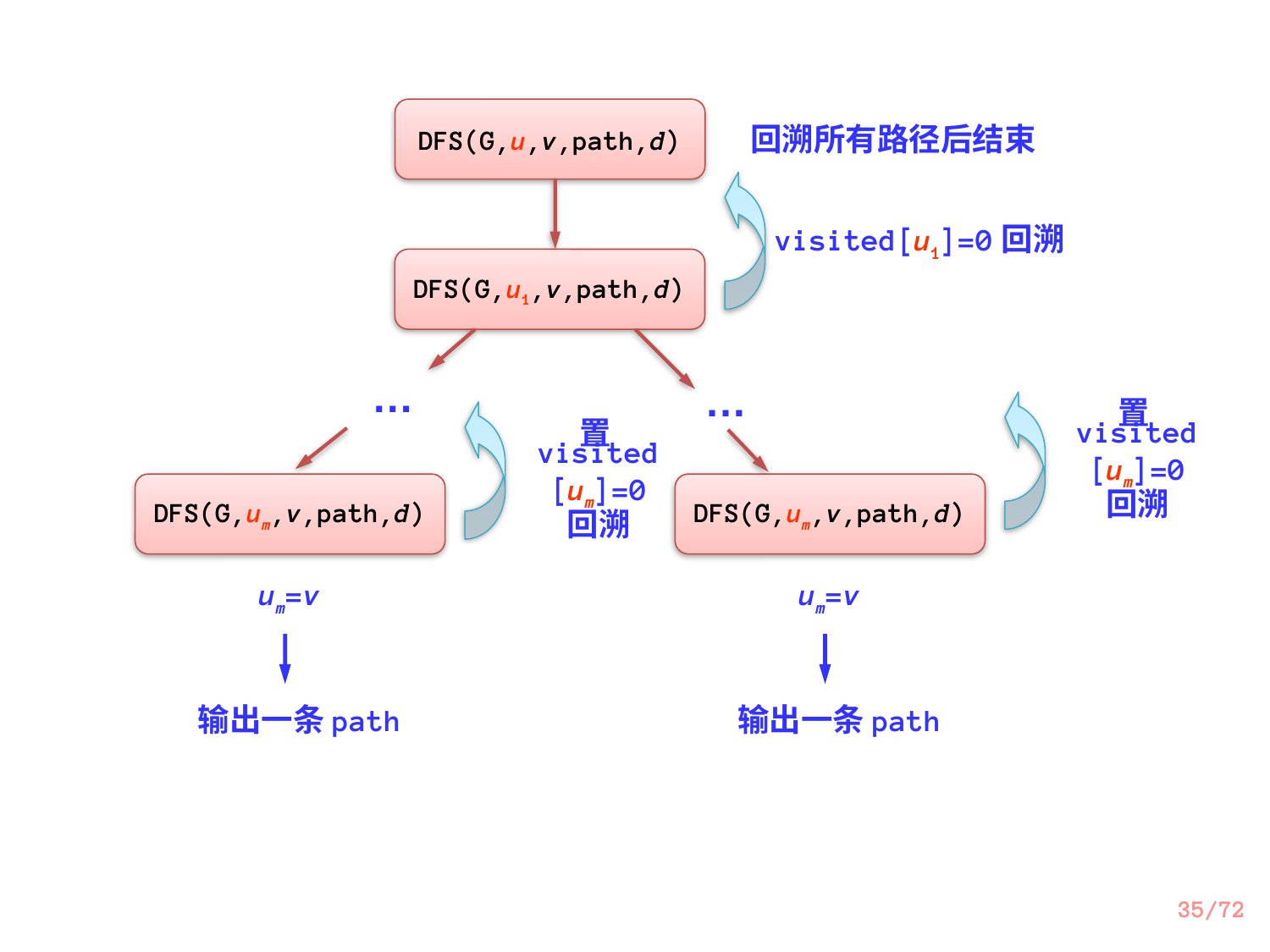

DFS(G,u,v,path,d)
回溯所有路径后结束

visited[u1]=0回溯

DFS(G,u1,v,path,d)

…

…

置visited
[um]=0
回溯

置visited
[um]=0
回溯

DFS(G,um,v,path,d)

DFS(G,um,v,path,d)
um=v

输出一条path
um=v

输出一条path
35/72